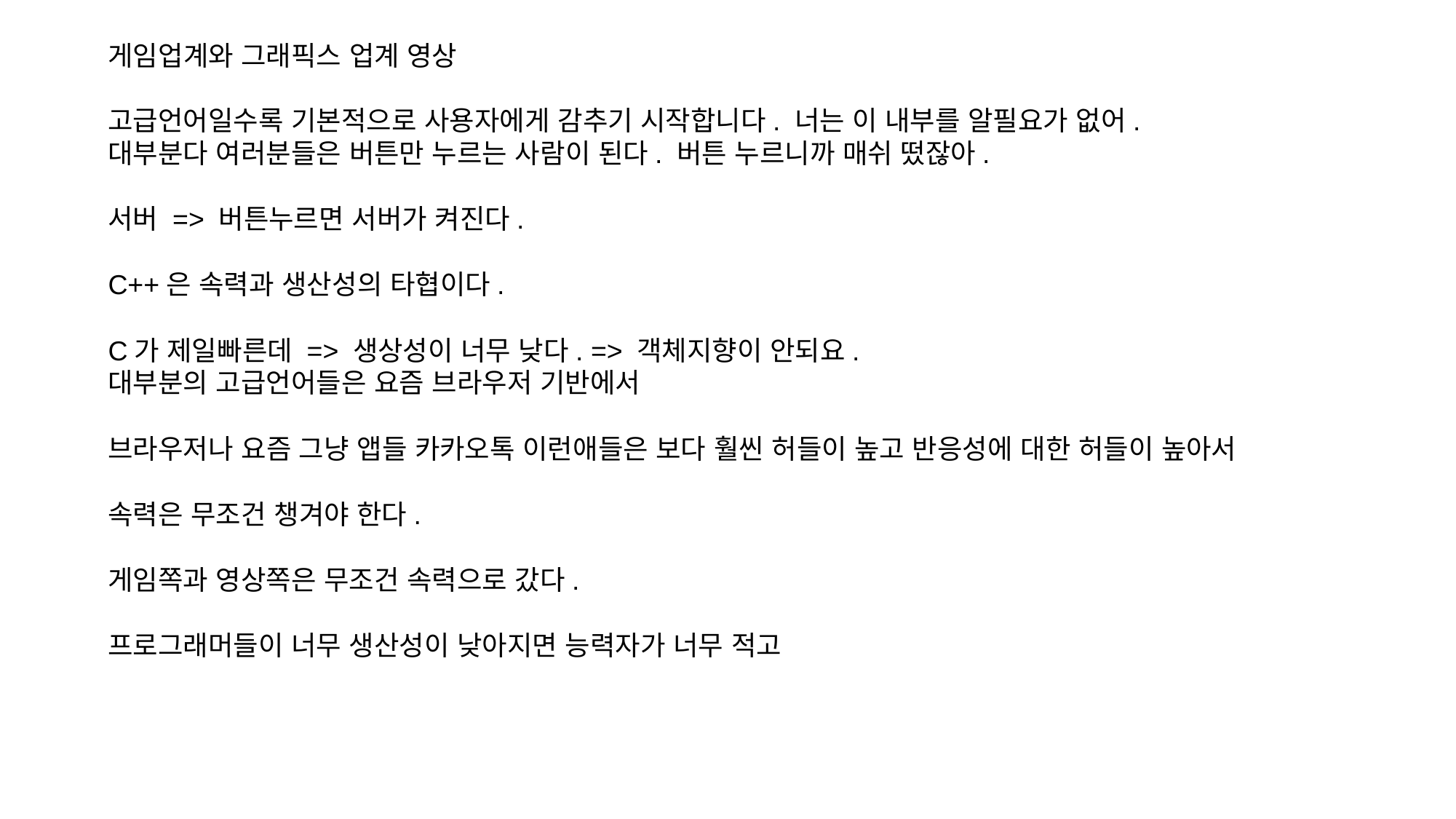

게임업계와 그래픽스 업계 영상

고급언어일수록 기본적으로 사용자에게 감추기 시작합니다. 너는 이 내부를 알필요가 없어.
대부분다 여러분들은 버튼만 누르는 사람이 된다. 버튼 누르니까 매쉬 떴잖아.

서버 => 버튼누르면 서버가 켜진다.

C++은 속력과 생산성의 타협이다.

C가 제일빠른데 => 생상성이 너무 낮다. => 객체지향이 안되요.
대부분의 고급언어들은 요즘 브라우저 기반에서

브라우저나 요즘 그냥 앱들 카카오톡 이런애들은 보다 훨씬 허들이 높고 반응성에 대한 허들이 높아서

속력은 무조건 챙겨야 한다.

게임쪽과 영상쪽은 무조건 속력으로 갔다.

프로그래머들이 너무 생산성이 낮아지면 능력자가 너무 적고